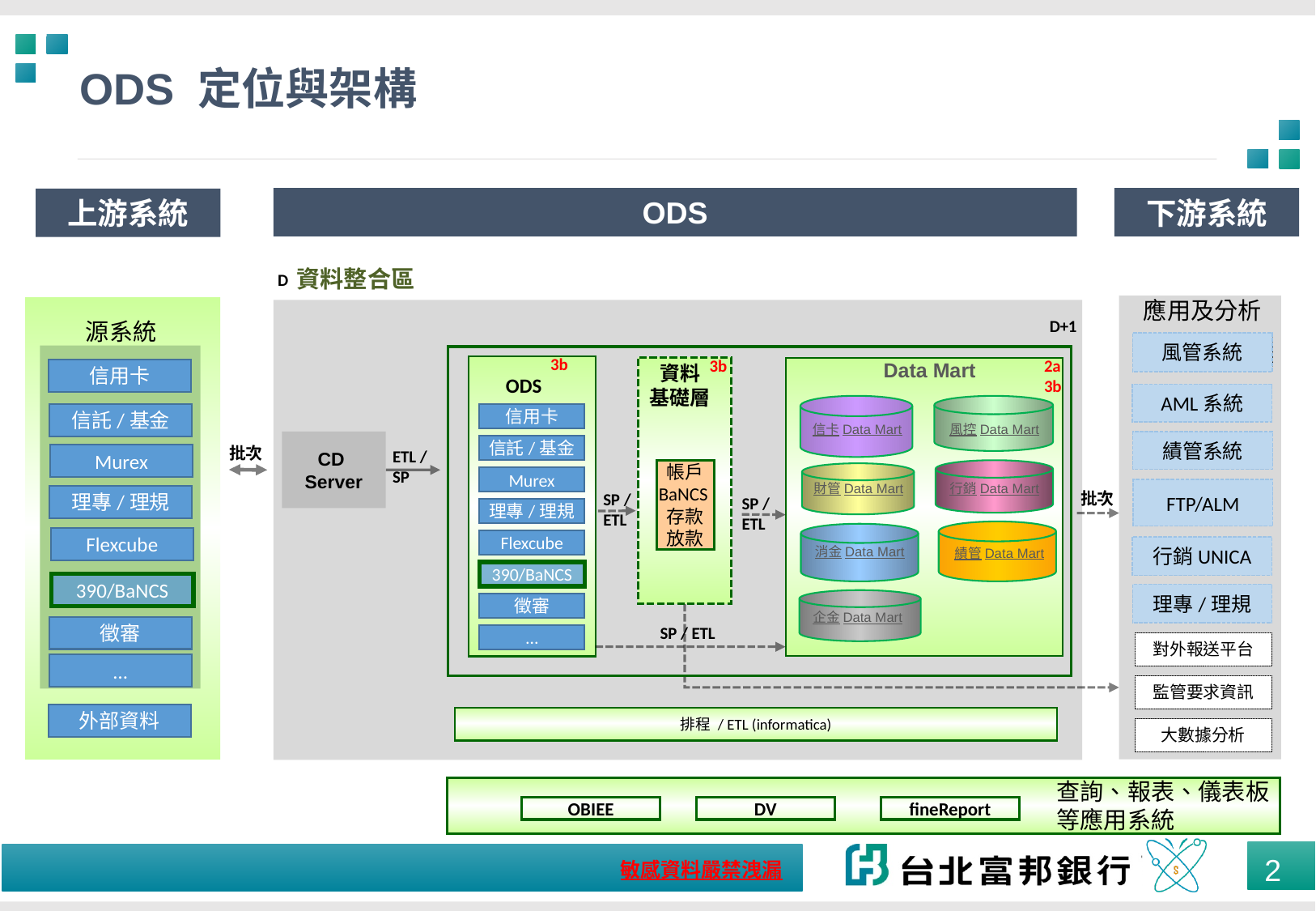

# ODS 定位與架構
ODS
下游系統
上游系統
資料整合區
D

應用及分析
風管系統
風險管理
AML系統
績管系統
FTP/ALM
行銷UNICA
理專/理規
對外報送平台
監管要求資訊
大數據分析

D+1

源系統

ODS
3b
3b
2a
3b
資料
基礎層

Data Mart

信用卡

信託/基金
信用卡
信卡Data Mart
風控Data Mart
CD
Server
信託/基金
批次
Murex
ETL /
SP

帳戶
BaNCS存款
放款

Murex
財管Data Mart
行銷Data Mart
理專/理規
批次
SP /
ETL
SP /
ETL
理專/理規

Flexcube
Flexcube
消金Data Mart
績管Data Mart
390/BaNCS
390/BaNCS

徵審
企金Data Mart
徵審
SP / ETL
…
…
外部資料
排程 / ETL (informatica)
查詢、報表、儀表板等應用系統

OBIEE
DV
fineReport